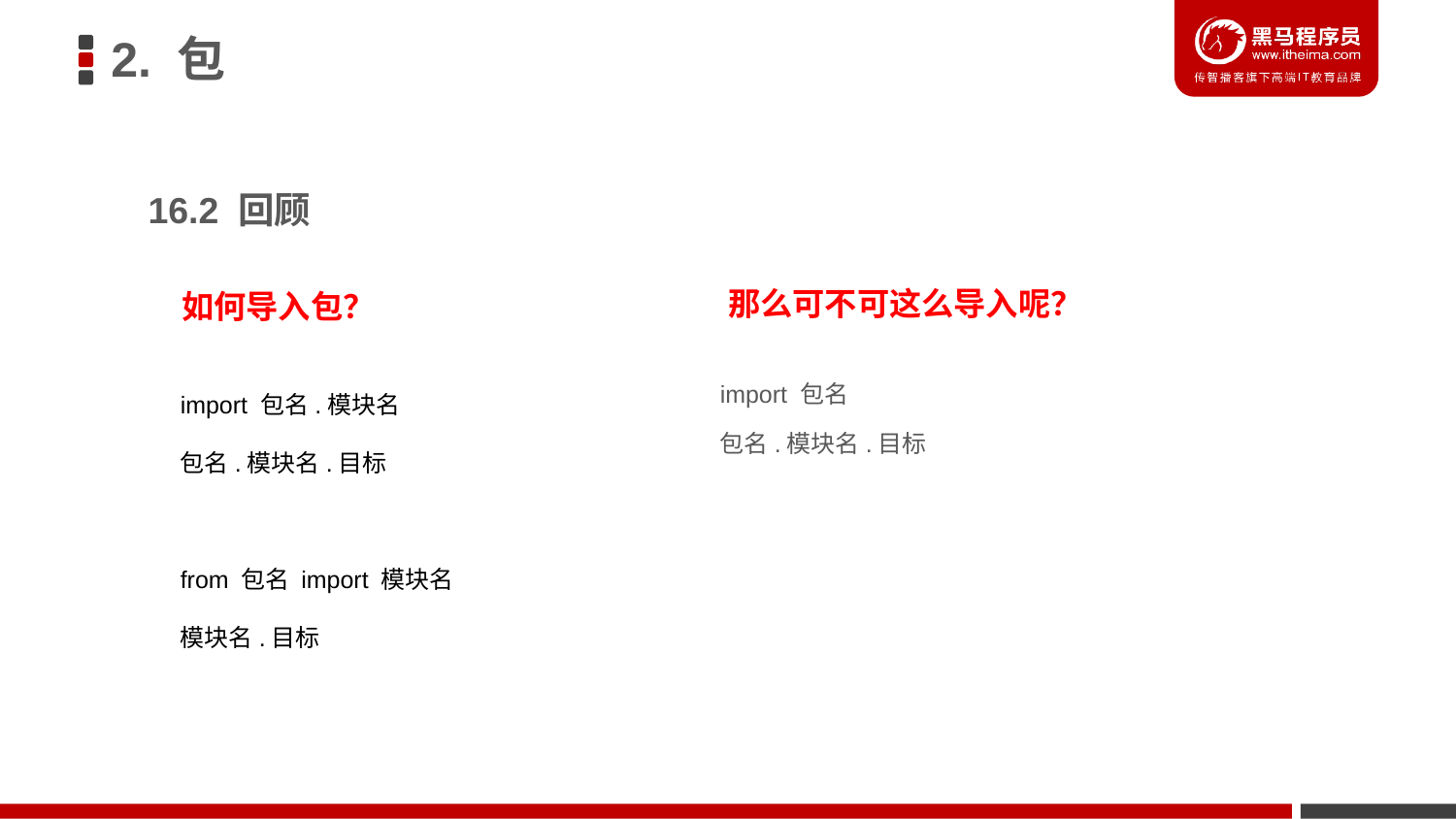

2. 包
16.2 回顾
那么可不可这么导入呢？
如何导入包？
import 包名
包名.模块名.目标
import 包名.模块名
包名.模块名.目标

from 包名 import 模块名
模块名.目标